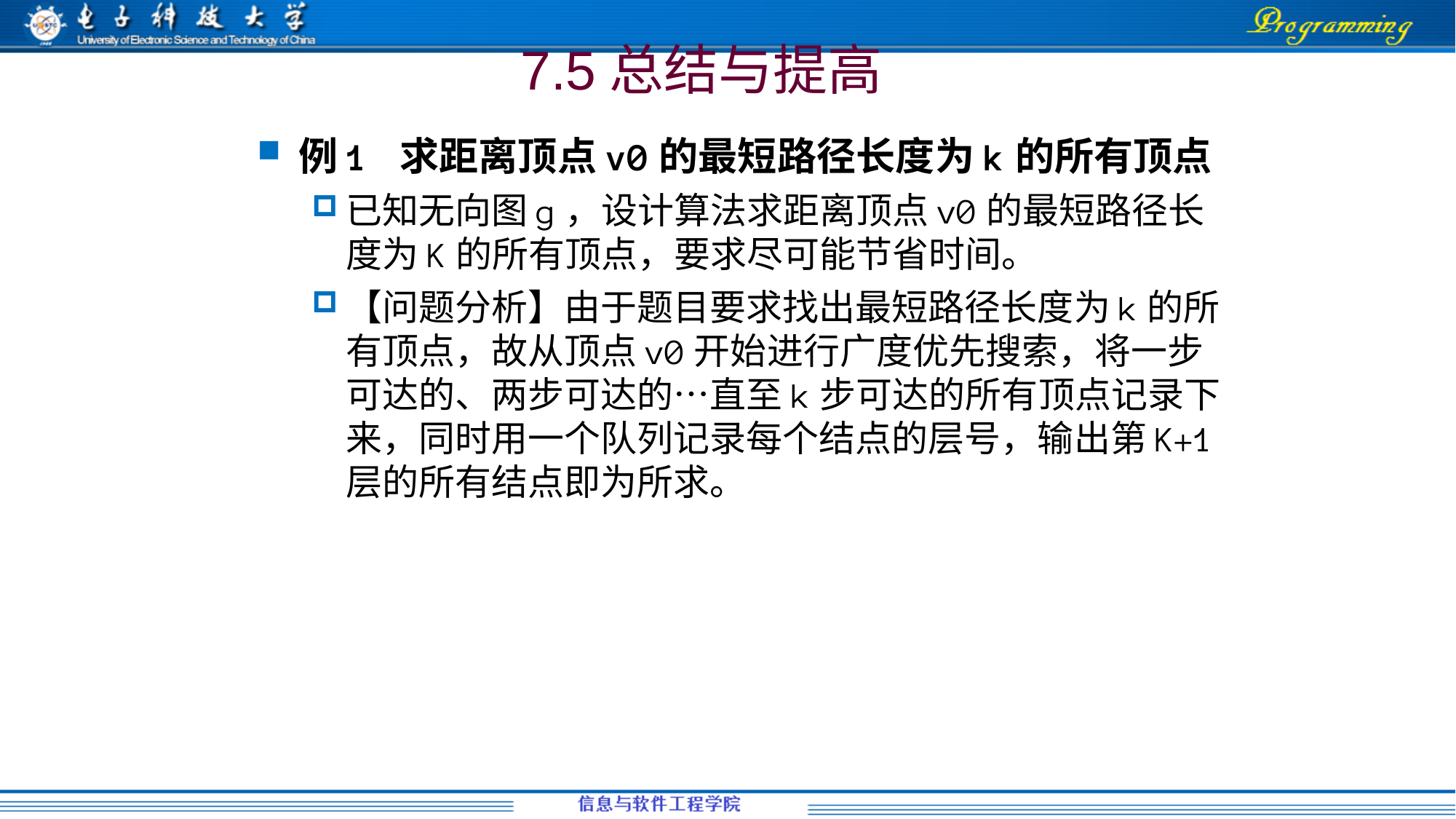

# 7.5总结与提高
例1 求距离顶点v0的最短路径长度为k的所有顶点
已知无向图g，设计算法求距离顶点v0的最短路径长度为K的所有顶点，要求尽可能节省时间。
【问题分析】由于题目要求找出最短路径长度为k的所有顶点，故从顶点v0开始进行广度优先搜索，将一步可达的、两步可达的…直至k步可达的所有顶点记录下来，同时用一个队列记录每个结点的层号，输出第K+1层的所有结点即为所求。